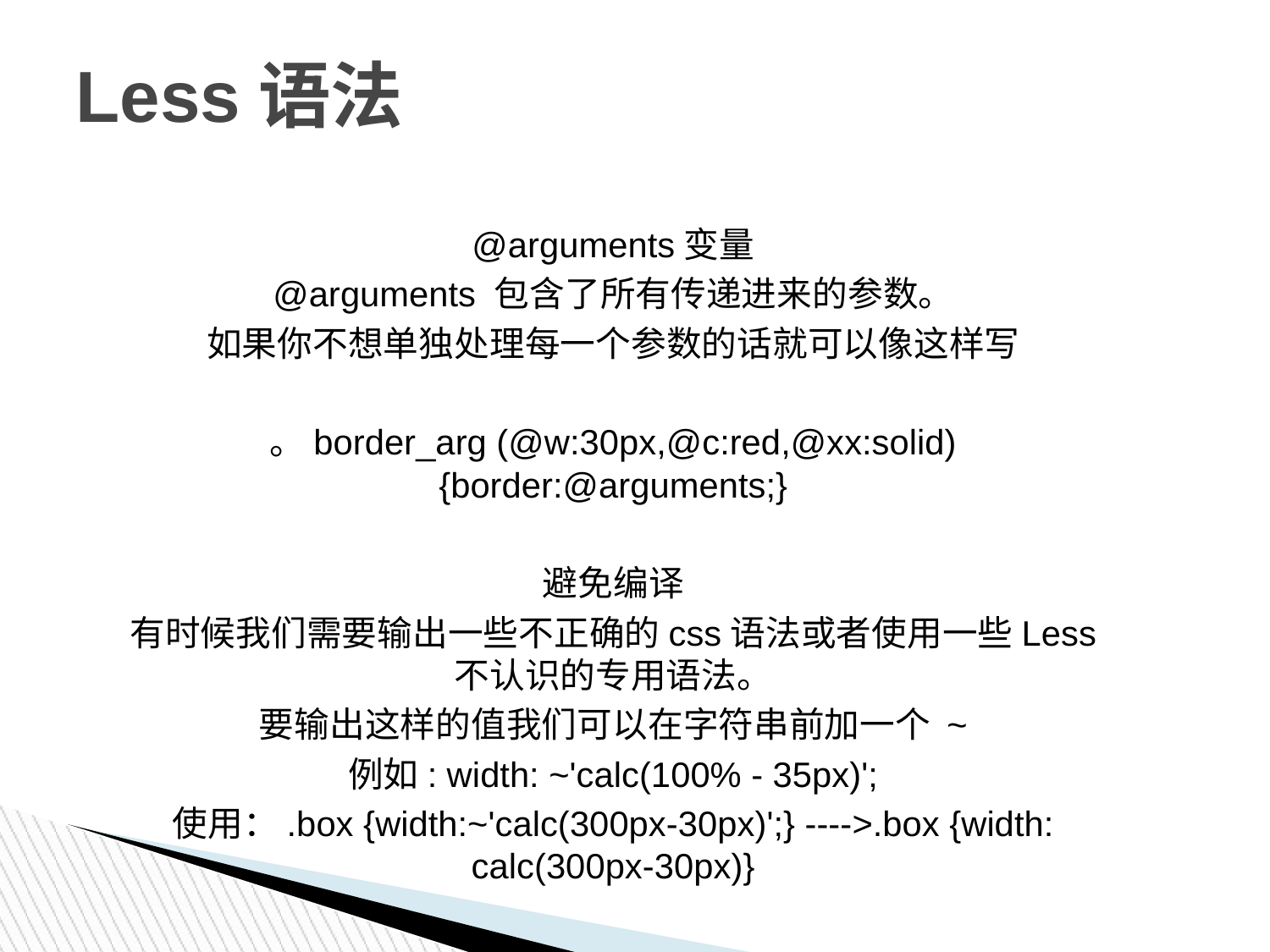

# Less语法
@arguments变量
@arguments 包含了所有传递进来的参数。
如果你不想单独处理每一个参数的话就可以像这样写

。border_arg (@w:30px,@c:red,@xx:solid) {border:@arguments;}

避免编译
有时候我们需要输出一些不正确的css语法或者使用一些Less 不认识的专用语法。
要输出这样的值我们可以在字符串前加一个 ~
例如: width: ~'calc(100% - 35px)';
使用：.box {width:~'calc(300px-30px)';} ---->.box {width: calc(300px-30px)}